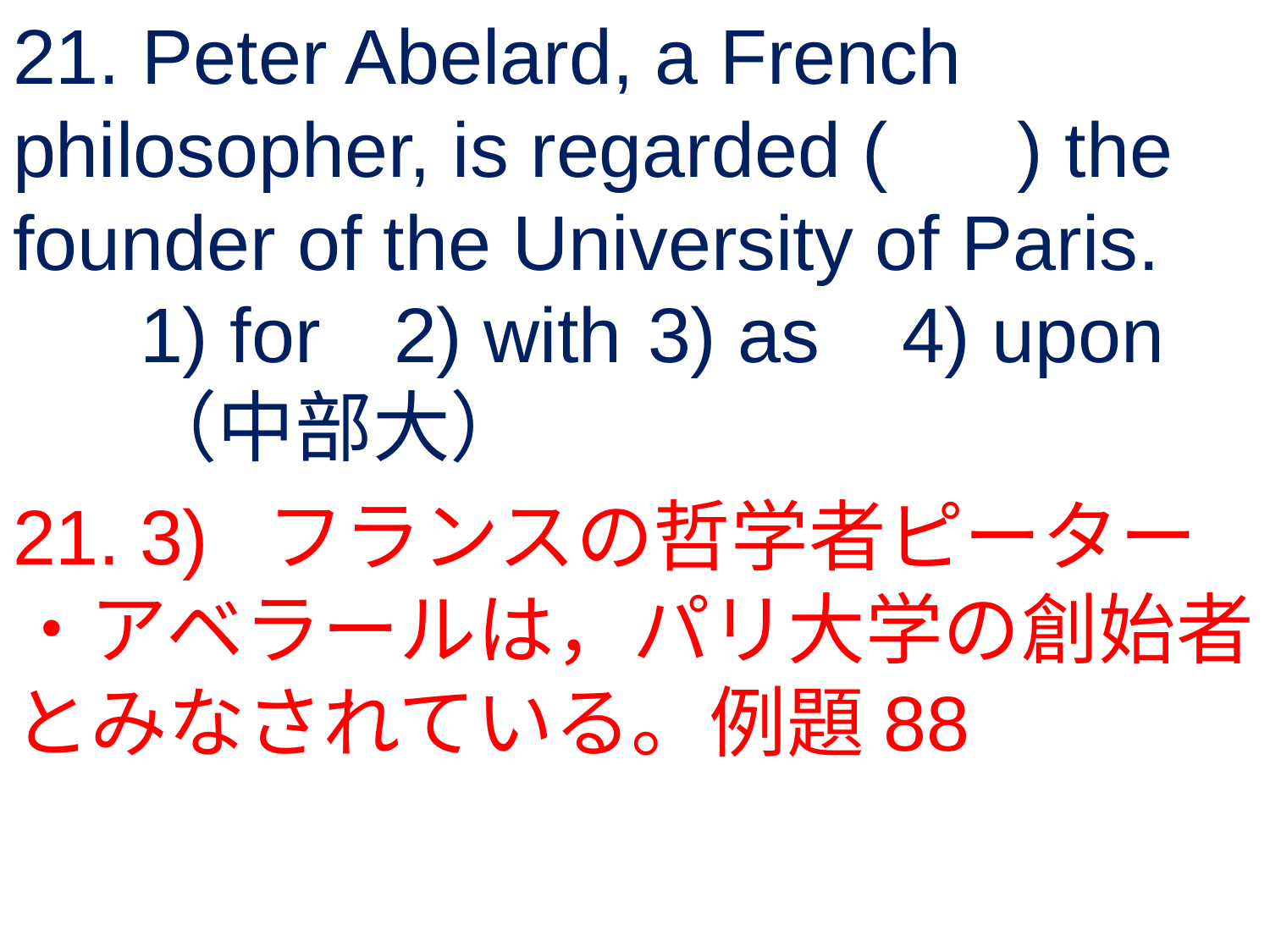

# 21. Peter Abelard, a French philosopher, is regarded (      ) the founder of the University of Paris.	1) for	2) with	3) as	4) upon	（中部大）
21.	3) 	フランスの哲学者ピーター・アベラールは，パリ大学の創始者とみなされている。例題88